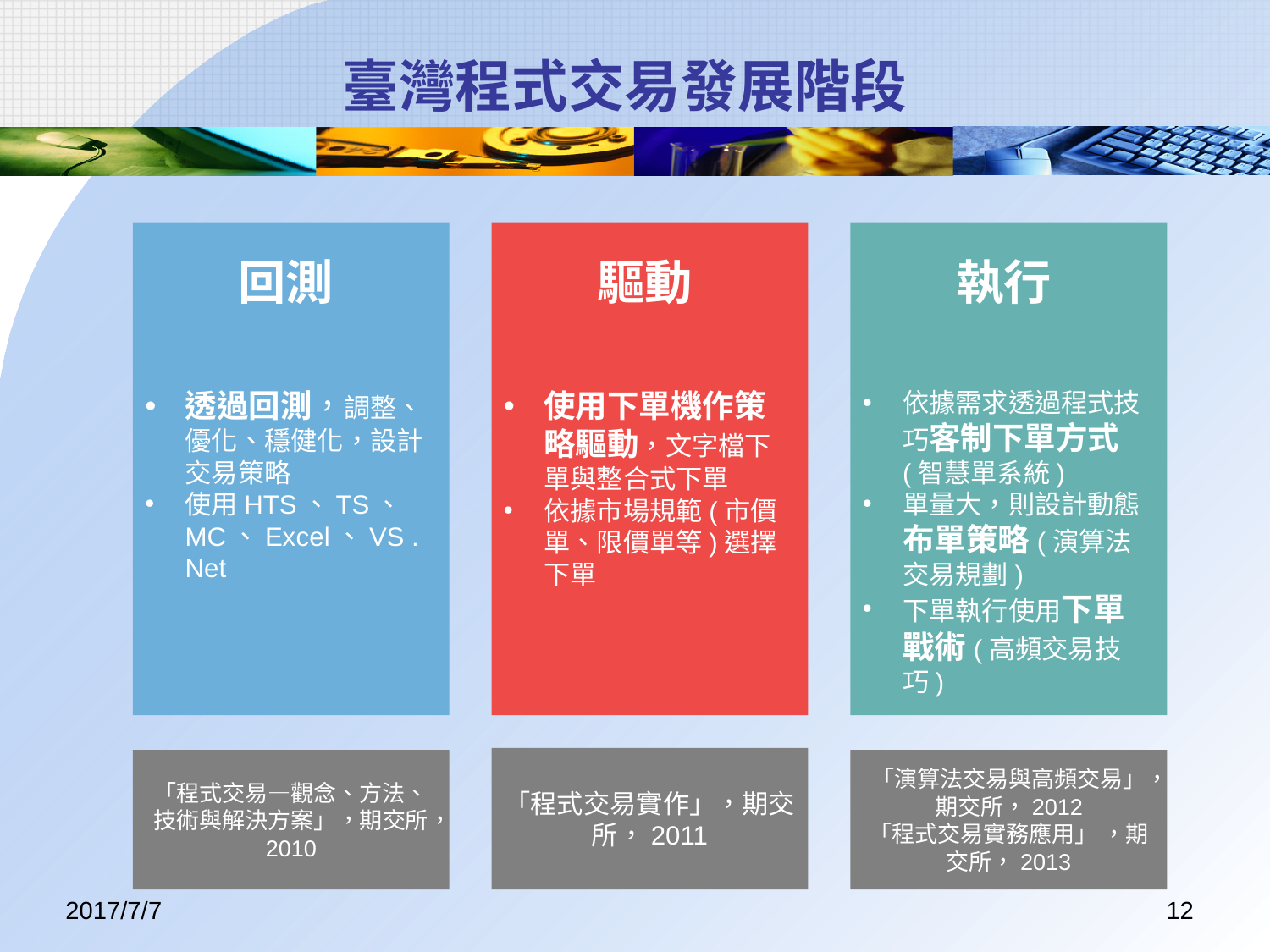

臺灣程式交易發展階段

回測

透過回測，調整、優化、穩健化，設計交易策略
使用HTS、TS、MC、Excel、VS .Net

驅動

使用下單機作策略驅動，文字檔下單與整合式下單
依據市場規範(市價單、限價單等)選擇下單

執行
依據需求透過程式技巧客制下單方式(智慧單系統)
單量大，則設計動態布單策略(演算法交易規劃)
下單執行使用下單戰術(高頻交易技巧)

「程式交易實作」，期交所，2011

「程式交易—觀念、方法、技術與解決方案」，期交所，2010

「演算法交易與高頻交易」，期交所，2012
「程式交易實務應用」 ，期交所，2013

2017/7/7
12